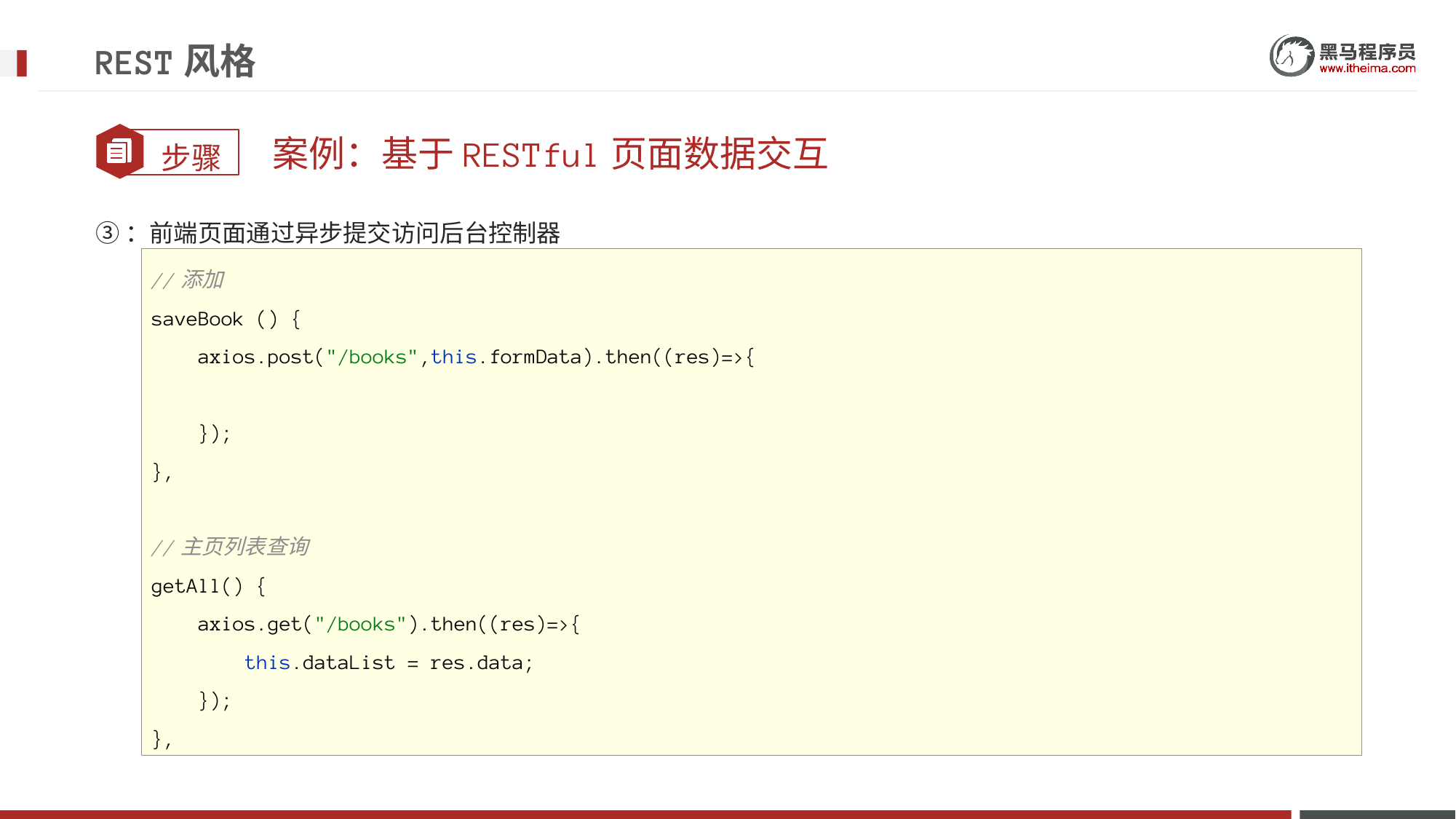

# REST风格
案例：基于RESTful页面数据交互
③：前端页面通过异步提交访问后台控制器
//添加
saveBook () {
    axios.post("/books",this.formData).then((res)=>{
    });
},
//主页列表查询
getAll() {
    axios.get("/books").then((res)=>{
        this.dataList = res.data;
    });
},